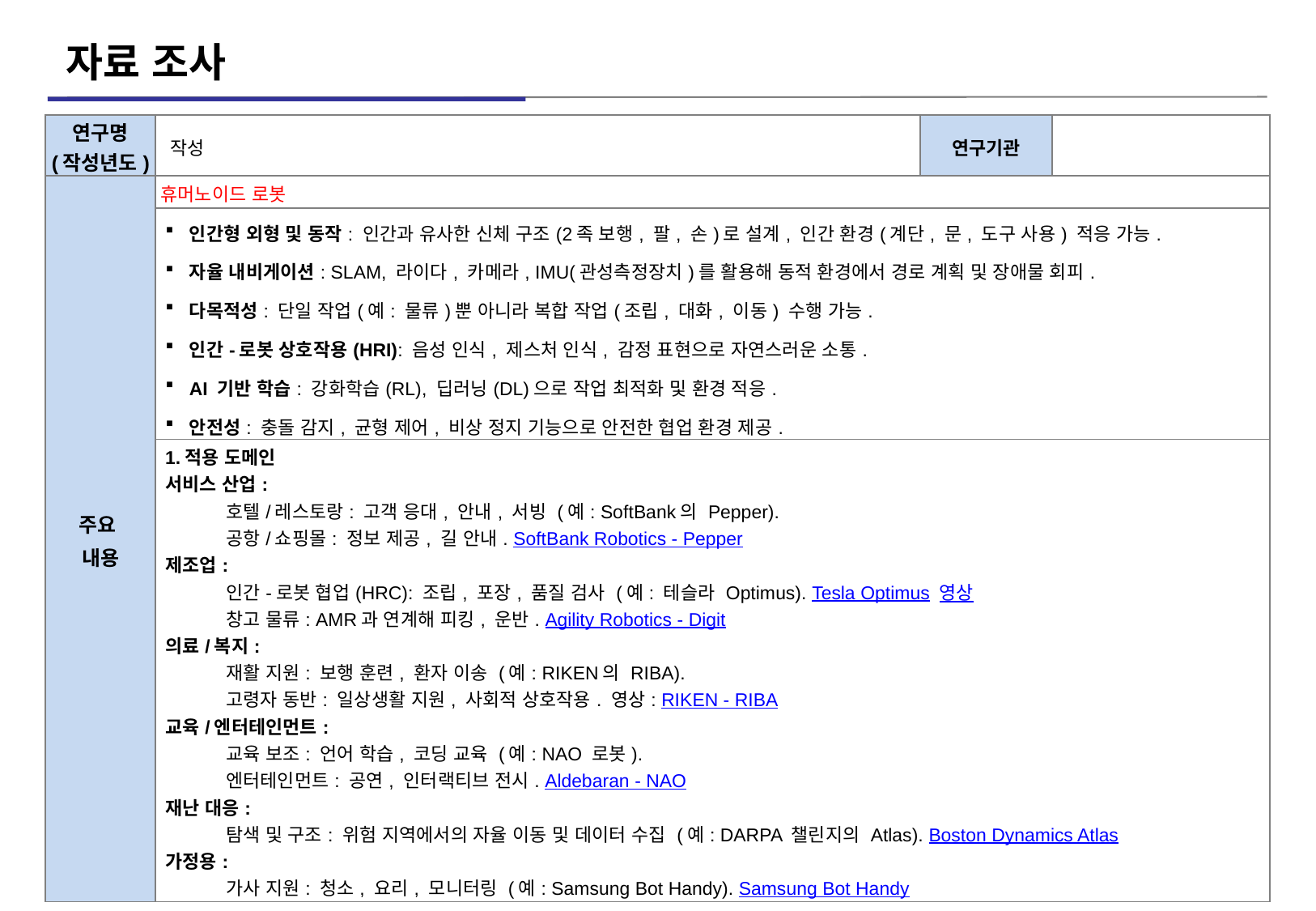

# 자료 조사
| 연구명 (작성년도) | 작성 | 연구기관 |  |
| --- | --- | --- | --- |
| 주요 내용 | 휴머노이드 로봇 |  |  |
|  | 인간형 외형 및 동작: 인간과 유사한 신체 구조(2족 보행, 팔, 손)로 설계, 인간 환경(계단, 문, 도구 사용) 적응 가능. 자율 내비게이션: SLAM, 라이다, 카메라, IMU(관성측정장치)를 활용해 동적 환경에서 경로 계획 및 장애물 회피. 다목적성: 단일 작업(예: 물류)뿐 아니라 복합 작업(조립, 대화, 이동) 수행 가능. 인간-로봇 상호작용(HRI): 음성 인식, 제스처 인식, 감정 표현으로 자연스러운 소통. AI 기반 학습: 강화학습(RL), 딥러닝(DL)으로 작업 최적화 및 환경 적응. 안전성: 충돌 감지, 균형 제어, 비상 정지 기능으로 안전한 협업 환경 제공. |  |  |
|  | 1.적용 도메인 서비스 산업: 호텔/레스토랑: 고객 응대, 안내, 서빙 (예: SoftBank의 Pepper). 공항/쇼핑몰: 정보 제공, 길 안내. SoftBank Robotics - Pepper 제조업: 인간-로봇 협업(HRC): 조립, 포장, 품질 검사 (예: 테슬라 Optimus). Tesla Optimus 영상 창고 물류: AMR과 연계해 피킹, 운반. Agility Robotics - Digit 의료/복지: 재활 지원: 보행 훈련, 환자 이송 (예: RIKEN의 RIBA). 고령자 동반: 일상생활 지원, 사회적 상호작용. 영상: RIKEN - RIBA 교육/엔터테인먼트: 교육 보조: 언어 학습, 코딩 교육 (예: NAO 로봇). 엔터테인먼트: 공연, 인터랙티브 전시. Aldebaran - NAO 재난 대응: 탐색 및 구조: 위험 지역에서의 자율 이동 및 데이터 수집 (예: DARPA 챌린지의 Atlas). Boston Dynamics Atlas 가정용: 가사 지원: 청소, 요리, 모니터링 (예: Samsung Bot Handy). Samsung Bot Handy |  |  |